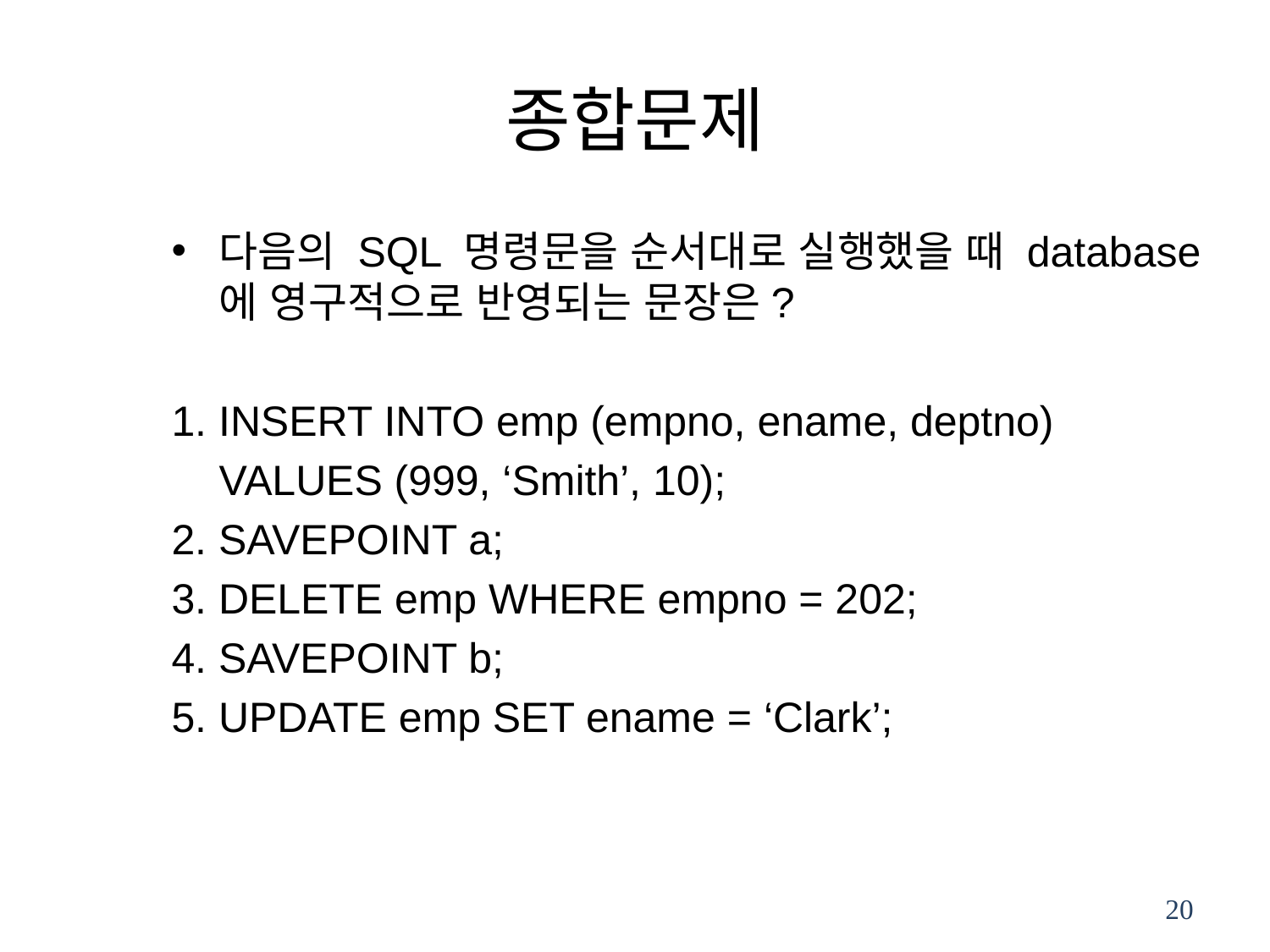

# 종합문제
다음의 SQL 명령문을 순서대로 실행했을 때 database에 영구적으로 반영되는 문장은?

1. INSERT INTO emp (empno, ename, deptno)
    VALUES (999, ‘Smith’, 10);
2. SAVEPOINT a;
3. DELETE emp WHERE empno = 202;
4. SAVEPOINT b;
5. UPDATE emp SET ename = ‘Clark’;

20